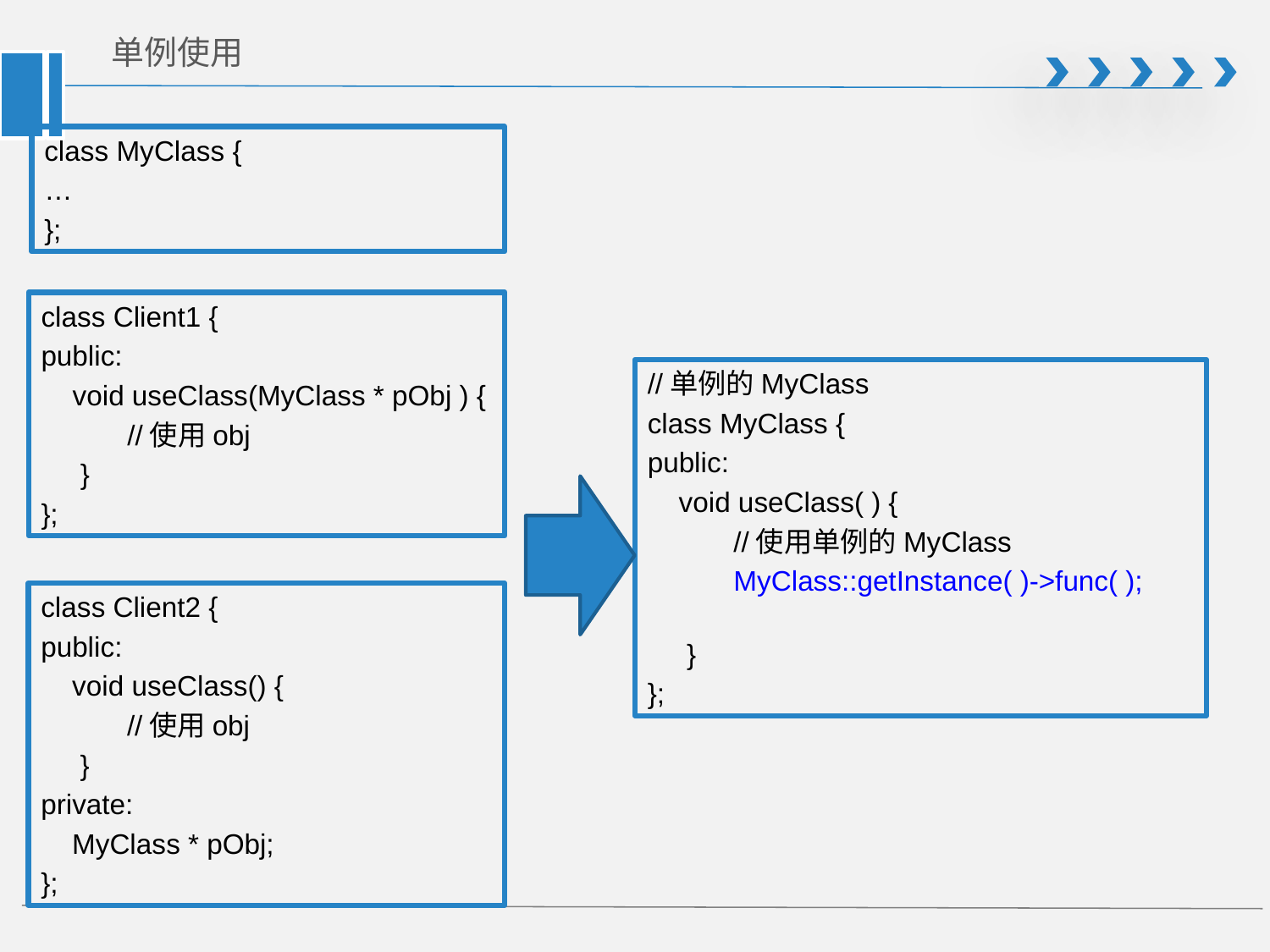

# 单例使用
class MyClass {
…
};
class Client1 {
public:
    void useClass(MyClass * pObj ) {
           //使用obj
     }
};
//单例的MyClass
class MyClass {
public:
    void useClass( ) {
           //使用单例的MyClass
           MyClass::getInstance( )->func( );
     }
};

class Client2 {
public:
    void useClass() {
           //使用obj
     }
private:
    MyClass * pObj;
};